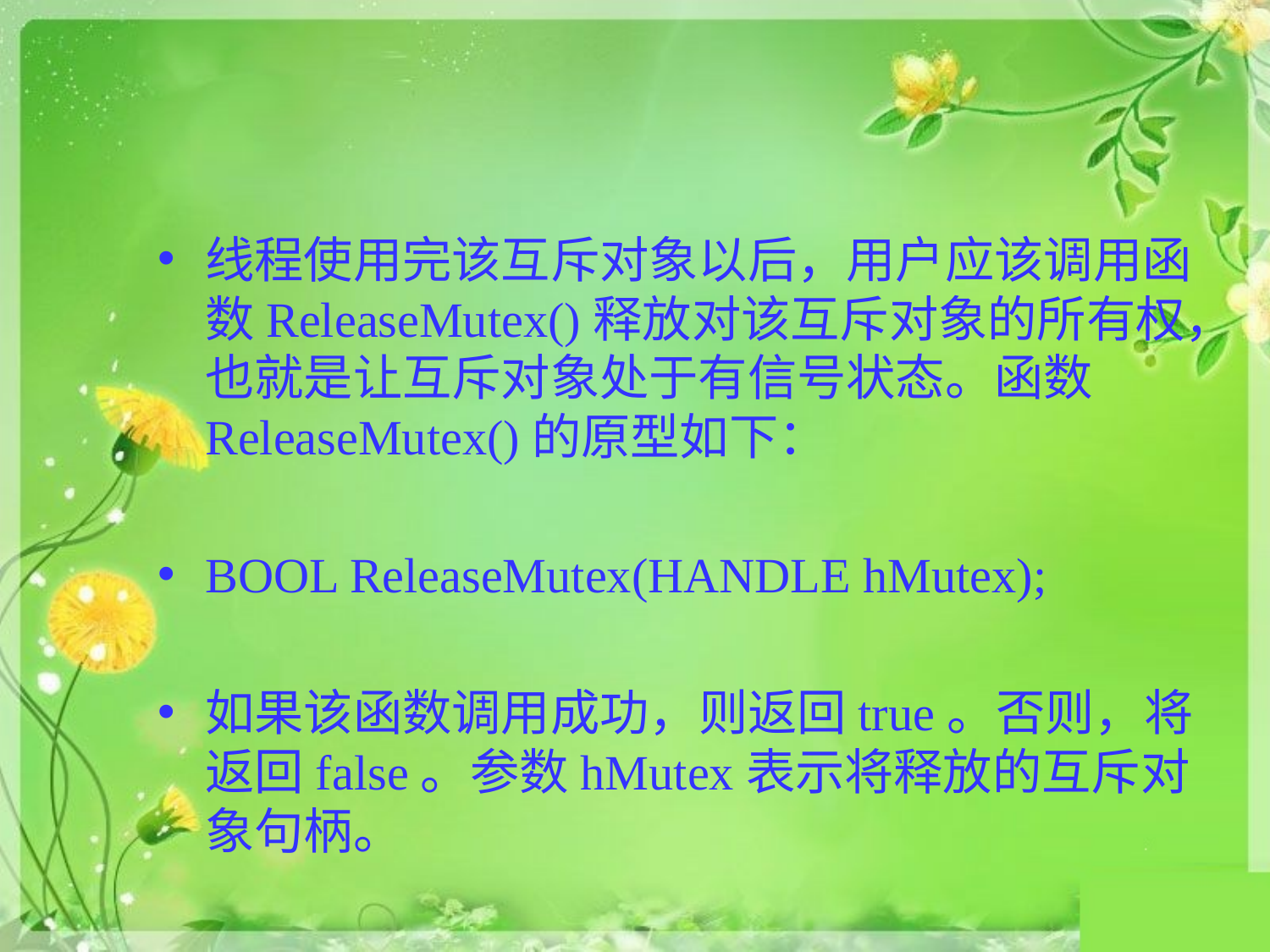

#
线程使用完该互斥对象以后，用户应该调用函数ReleaseMutex()释放对该互斥对象的所有权，也就是让互斥对象处于有信号状态。函数ReleaseMutex()的原型如下：

BOOL ReleaseMutex(HANDLE hMutex);

如果该函数调用成功，则返回true。否则，将返回false。参数hMutex表示将释放的互斥对象句柄。